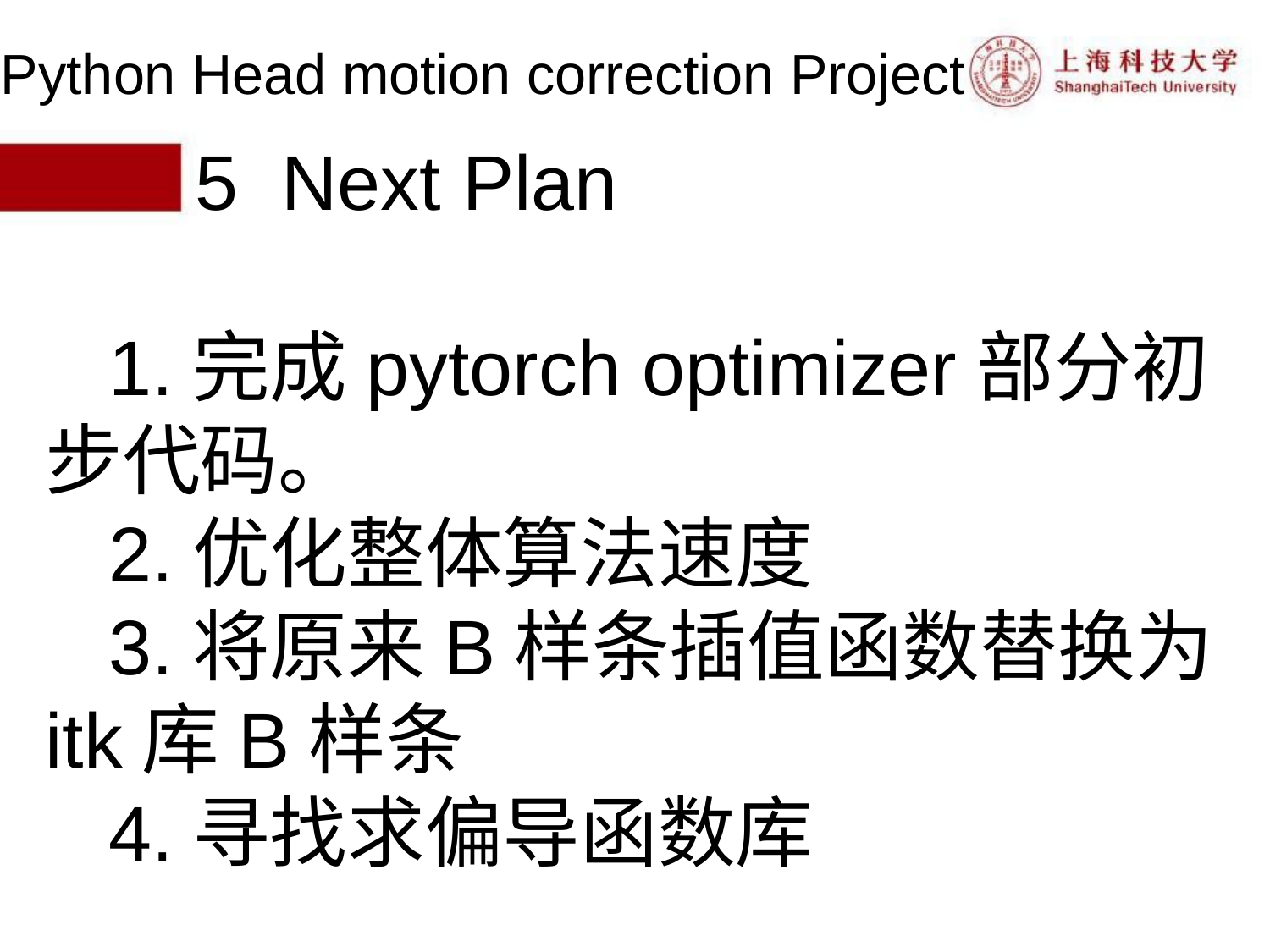

# Python Head motion correction Project
    5  Next Plan

1.完成pytorch optimizer部分初步代码。
2.优化整体算法速度
3.将原来B样条插值函数替换为itk库B样条
4.寻找求偏导函数库